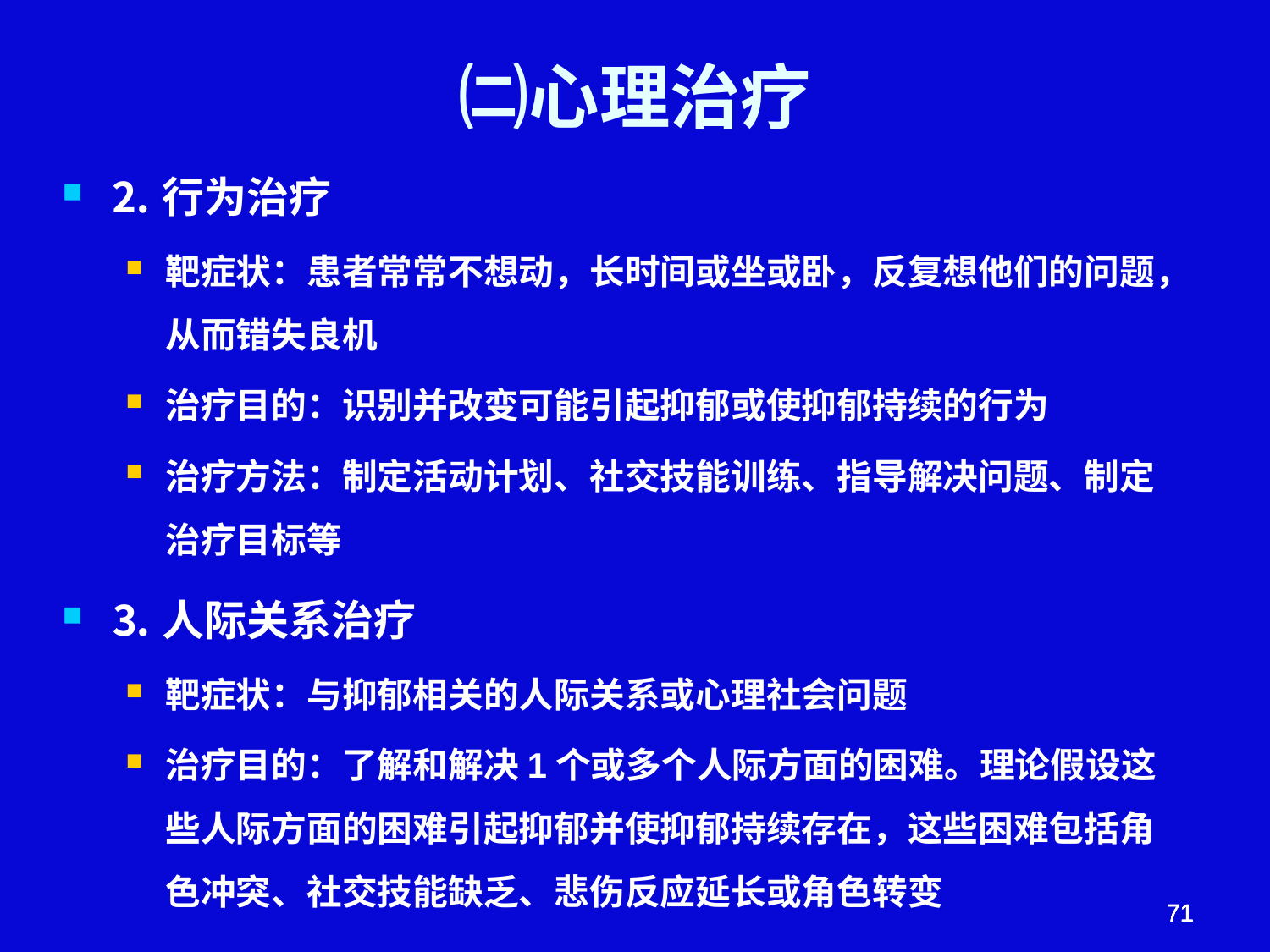

# ㈡心理治疗
⒉行为治疗
靶症状：患者常常不想动，长时间或坐或卧，反复想他们的问题，从而错失良机
治疗目的：识别并改变可能引起抑郁或使抑郁持续的行为
治疗方法：制定活动计划、社交技能训练、指导解决问题、制定治疗目标等
⒊人际关系治疗
靶症状：与抑郁相关的人际关系或心理社会问题
治疗目的：了解和解决1个或多个人际方面的困难。理论假设这些人际方面的困难引起抑郁并使抑郁持续存在，这些困难包括角色冲突、社交技能缺乏、悲伤反应延长或角色转变
71
71
71
71
71
71